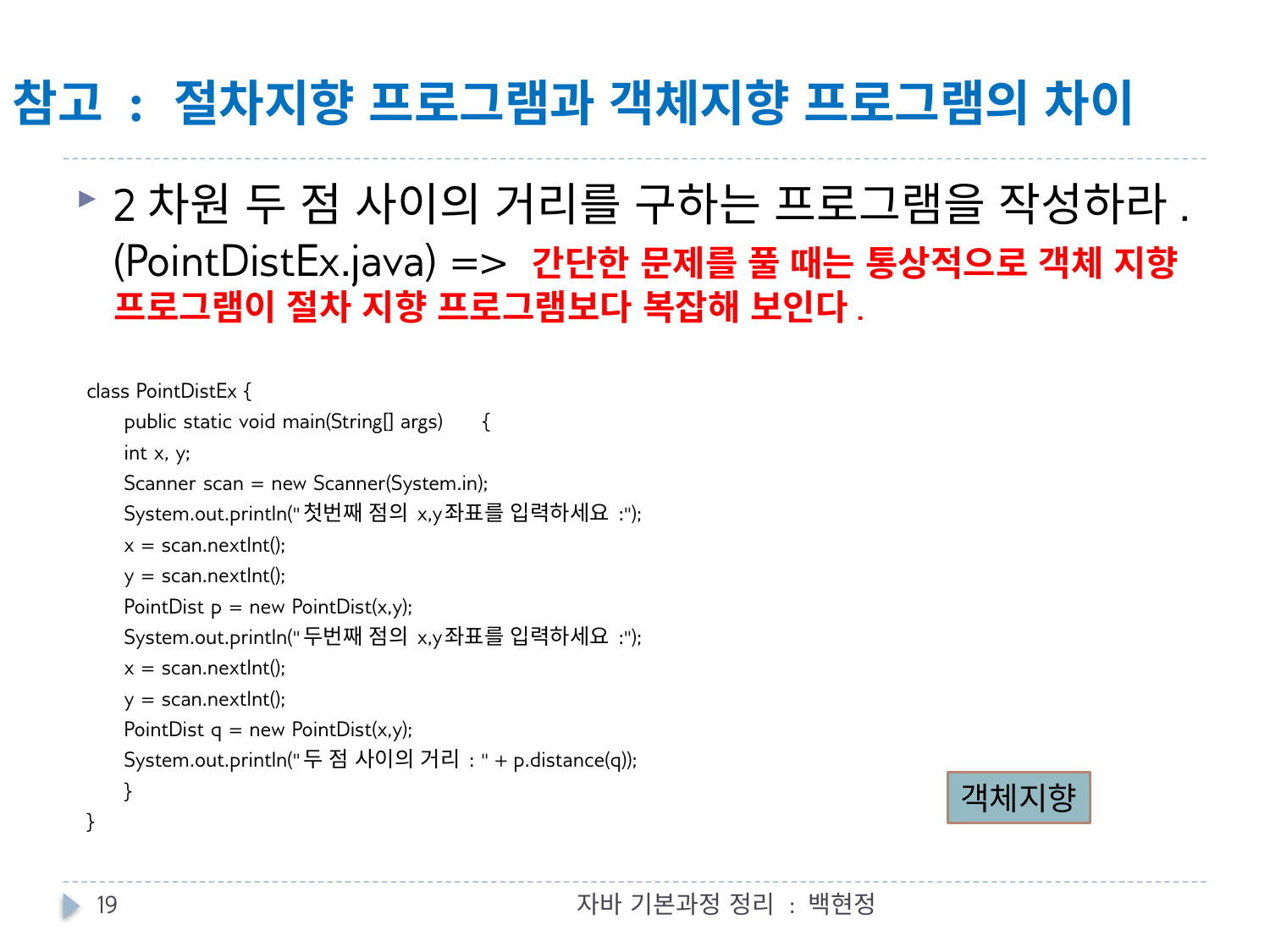

# 참고 : 절차지향 프로그램과 객체지향 프로그램의 차이
2차원 두 점 사이의 거리를 구하는 프로그램을 작성하라. (PointDistEx.java) => 간단한 문제를 풀 때는 통상적으로 객체 지향 프로그램이 절차 지향 프로그램보다 복잡해 보인다.
class PointDistEx {
	public static void main(String[] args) 	{
		int x, y;
		Scanner scan = new Scanner(System.in);
		System.out.println("첫번째 점의 x,y좌표를 입력하세요 :");
		x = scan.nextInt();
		y = scan.nextInt();
		PointDist p = new PointDist(x,y);
		System.out.println("두번째 점의 x,y좌표를 입력하세요 :");
		x = scan.nextInt();
		y = scan.nextInt();
		PointDist q = new PointDist(x,y);
		System.out.println("두 점 사이의 거리 : " + p.distance(q));
	}
}
객체지향
19
자바 기본과정 정리 : 백현정